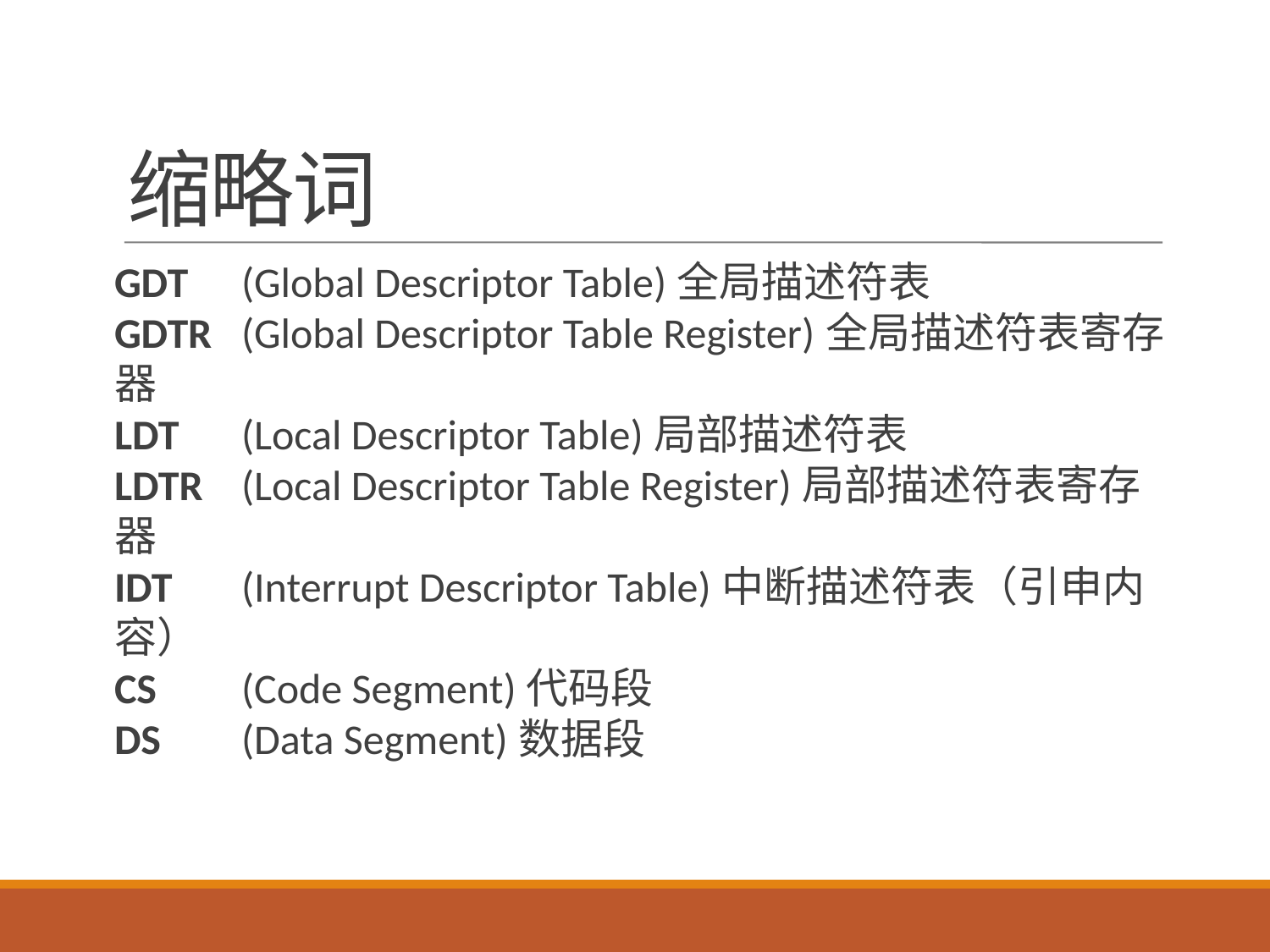

# 缩略词
GDT	(Global Descriptor Table)全局描述符表
GDTR	(Global Descriptor Table Register)全局描述符表寄存器
LDT	(Local Descriptor Table)局部描述符表
LDTR	(Local Descriptor Table Register)局部描述符表寄存器
IDT	(Interrupt Descriptor Table)中断描述符表（引申内容）
CS	(Code Segment)代码段
DS	(Data Segment)数据段